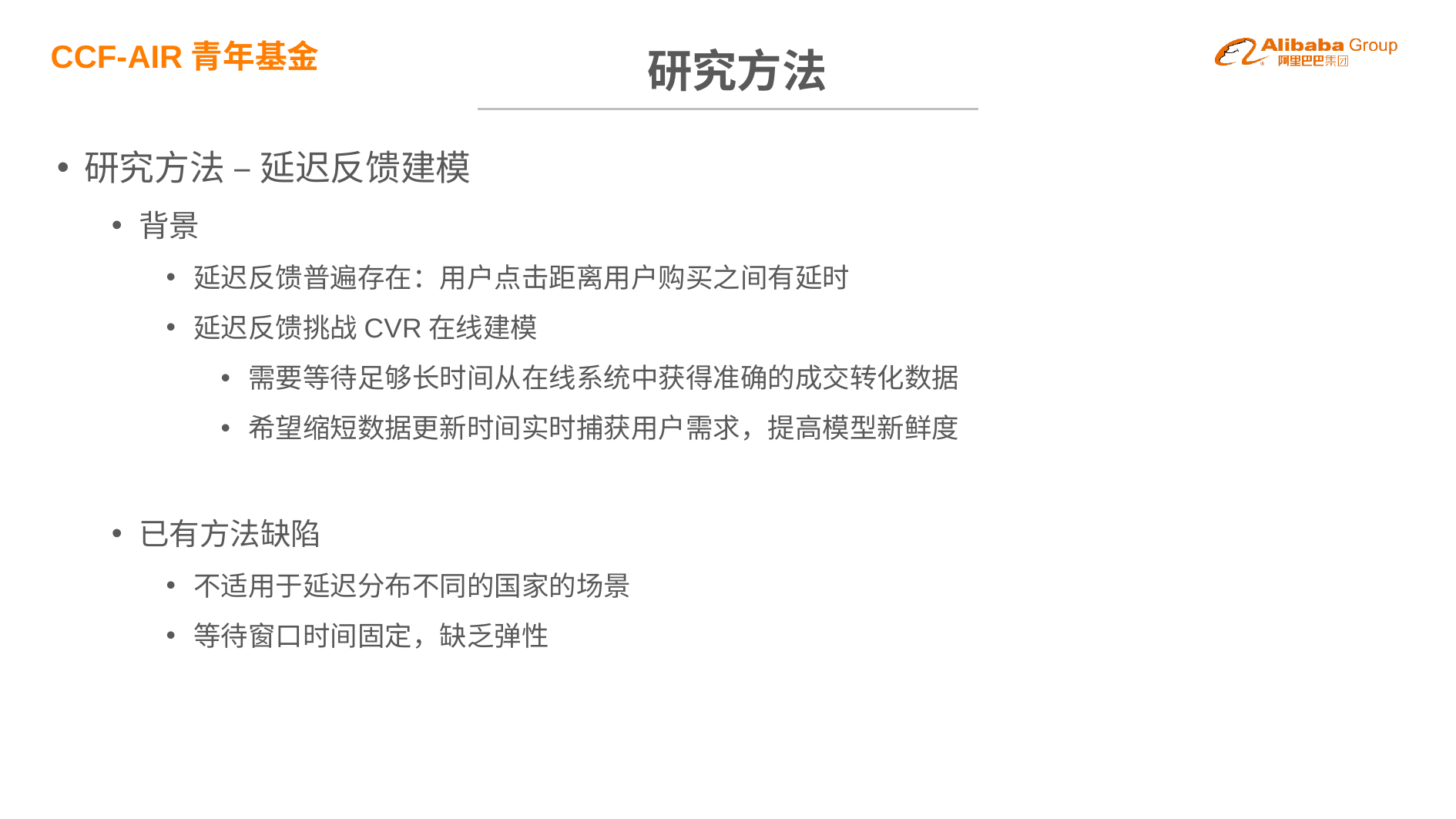

BBAAD9C20180234D78E509342D30B68042B9B2091AC58B80A1D98F3CB1E32B745B46B2386164DB0F22492E08C84624EC2D0921AAA1D0EBB11B5EC254370E25D524FE053D7C25E687A49429D76ED243B22E22E5817C4904A6A8CEB19A51160C68DC162490BEB
# 研究方法
研究方法 – 延迟反馈建模
背景
延迟反馈普遍存在：用户点击距离用户购买之间有延时
延迟反馈挑战CVR在线建模
需要等待足够长时间从在线系统中获得准确的成交转化数据
希望缩短数据更新时间实时捕获用户需求，提高模型新鲜度

已有方法缺陷
不适用于延迟分布不同的国家的场景
等待窗口时间固定，缺乏弹性